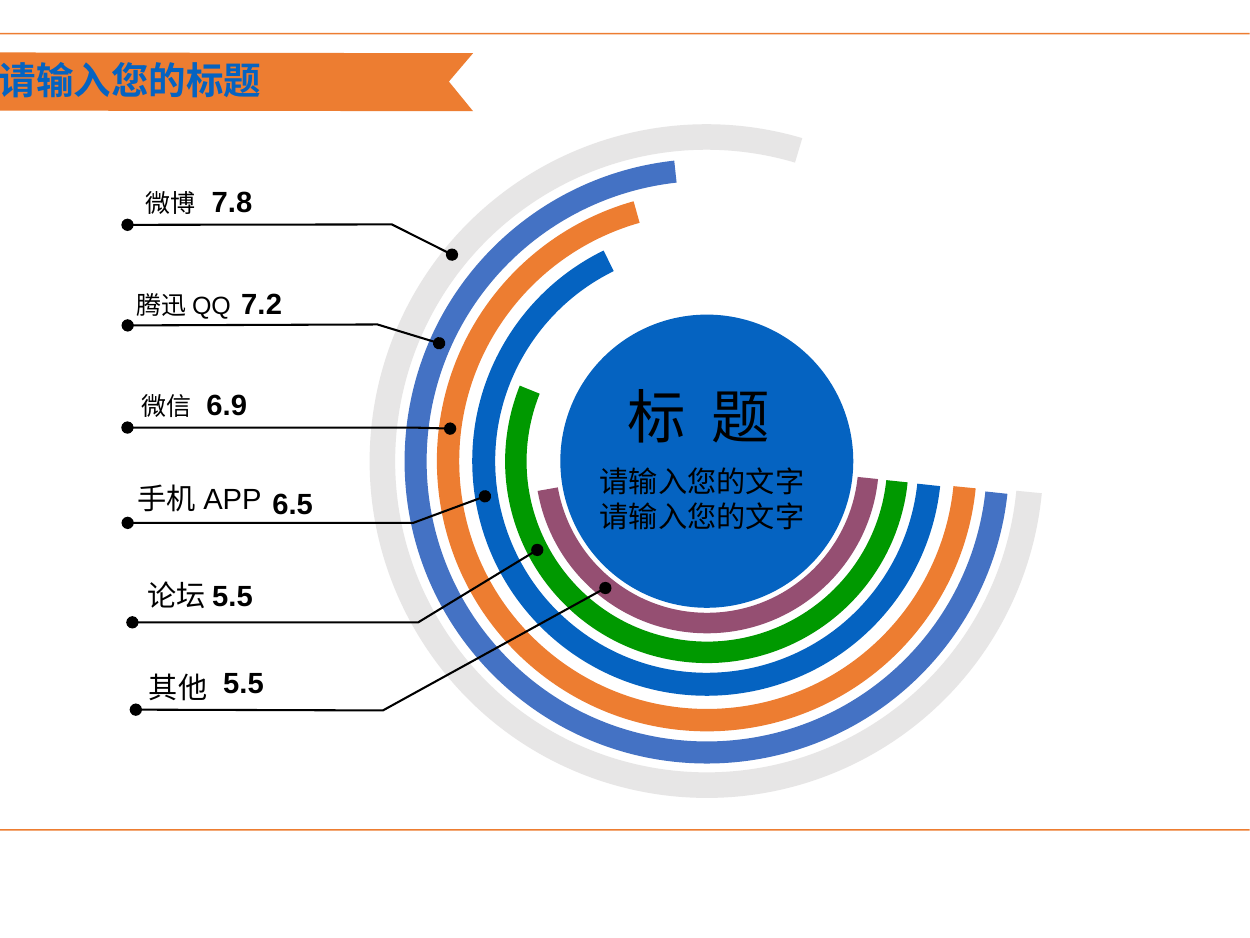

请输入您的标题

7.8
微博

7.2
腾迅QQ

标  题
6.9
微信

请输入您的文字
请输入您的文字

手机APP
6.5

论坛
5.5

5.5
其他